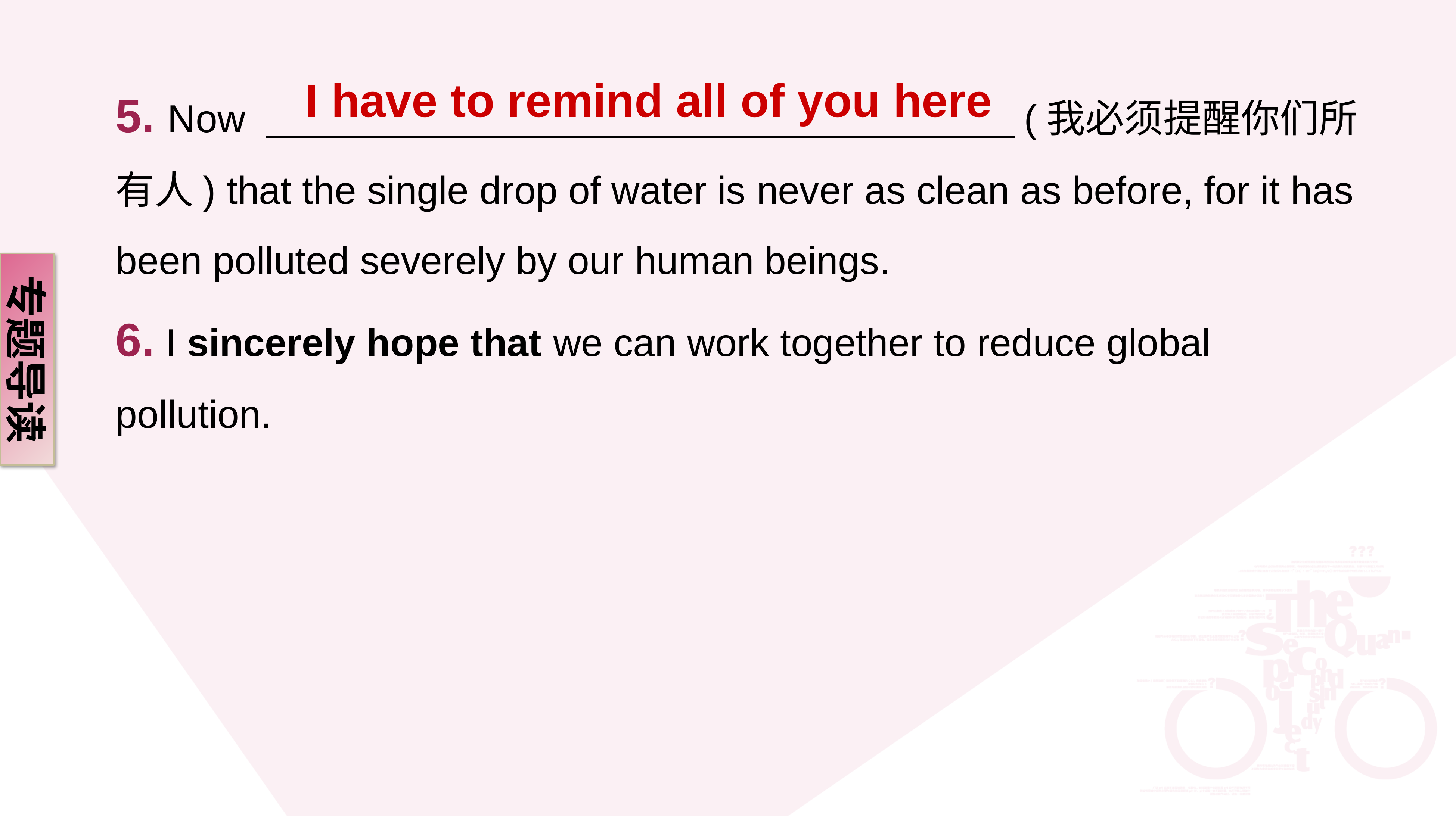

I have to remind all of you here
5. Now 　　                     　　　　　　　　　　       　(我必须提醒你们所有人) that the single drop of water is never as clean as before, for it has been polluted severely by our human beings.
6. I sincerely hope that we can work together to reduce global pollution.
专题导读